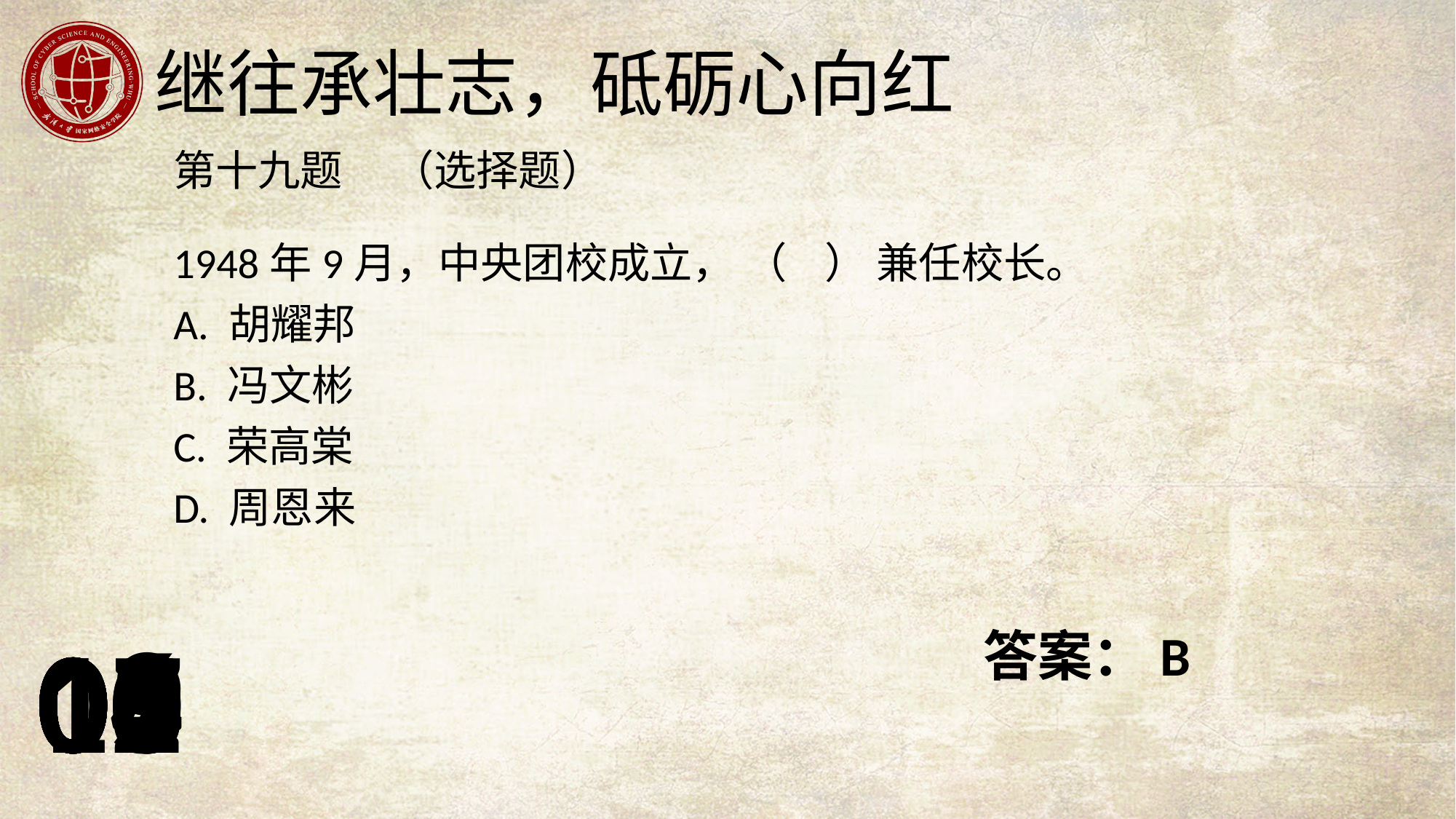

第十九题	（选择题）

1948年9月，中央团校成立， （    ） 兼任校长。
A. 胡耀邦
B. 冯文彬
C. 荣高棠
D. 周恩来
答案：B